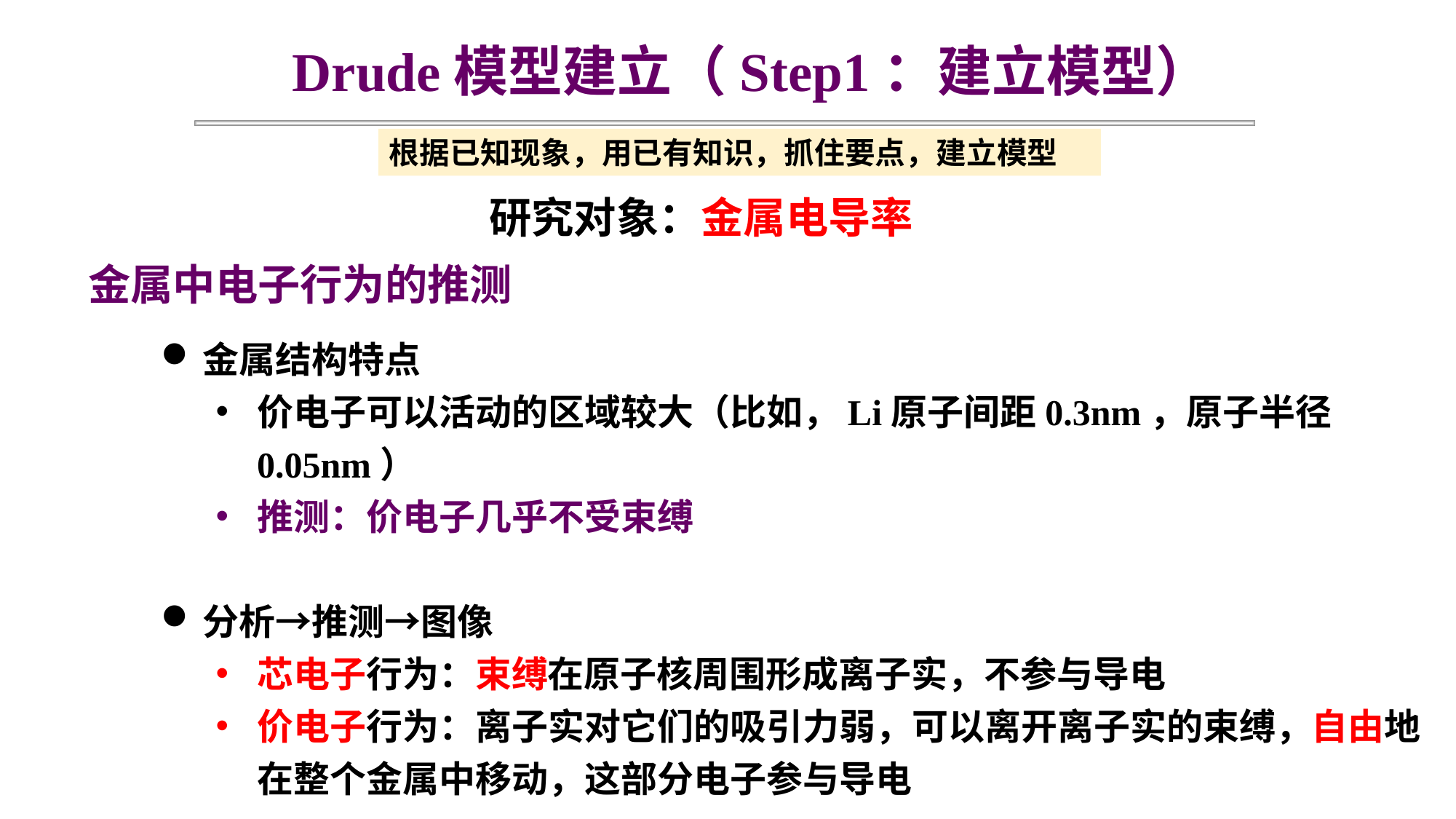

Drude模型建立（Step1：建立模型）

根据已知现象，用已有知识，抓住要点，建立模型
研究对象：金属电导率
金属中电子行为的推测

金属结构特点
价电子可以活动的区域较大（比如，Li原子间距0.3nm，原子半径0.05nm）
推测：价电子几乎不受束缚

分析→推测→图像
芯电子行为：束缚在原子核周围形成离子实，不参与导电
价电子行为：离子实对它们的吸引力弱，可以离开离子实的束缚，自由地在整个金属中移动，这部分电子参与导电